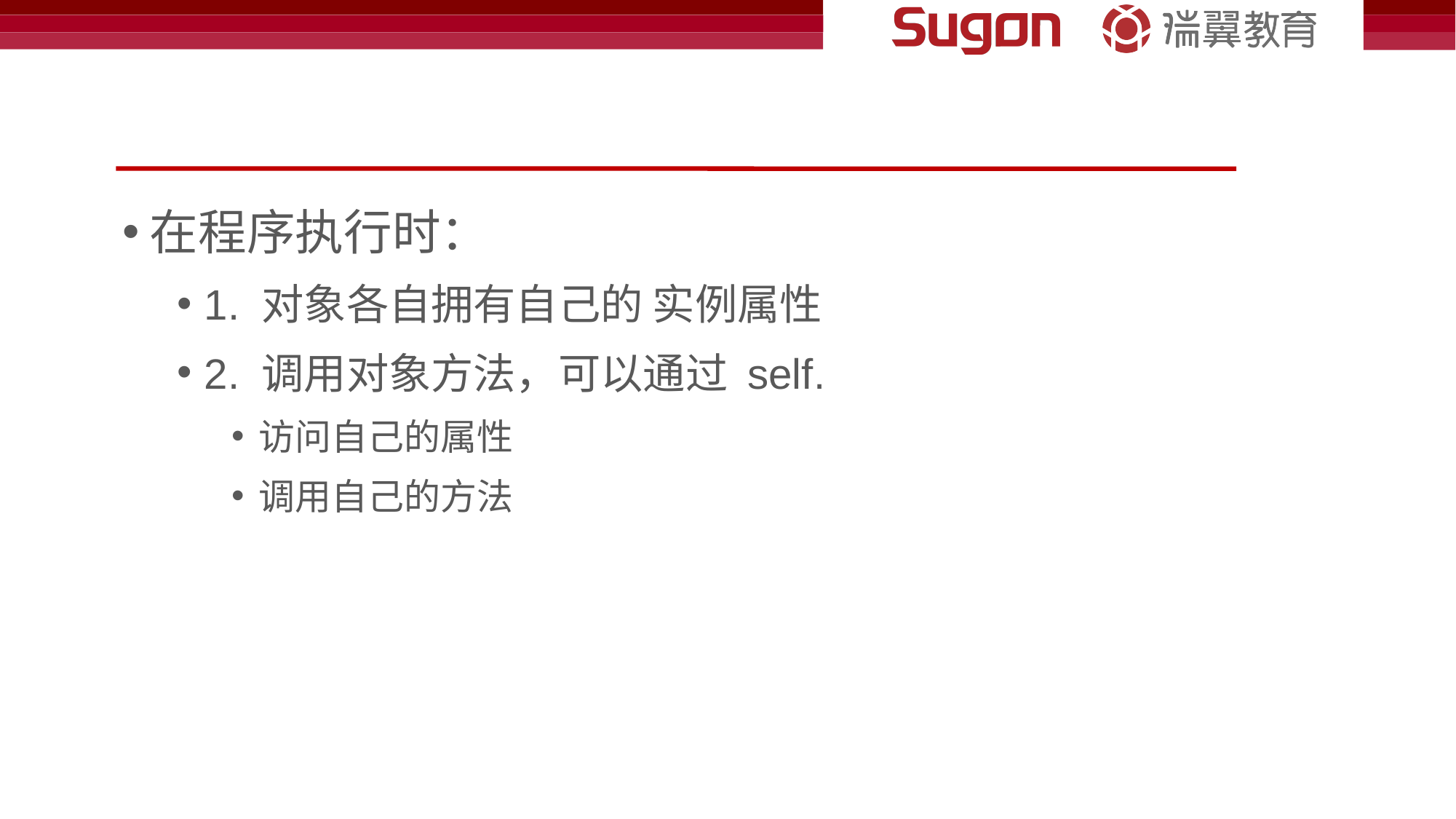

#
在程序执行时：
1. 对象各自拥有自己的 实例属性
2. 调用对象方法，可以通过 self.
访问自己的属性
调用自己的方法